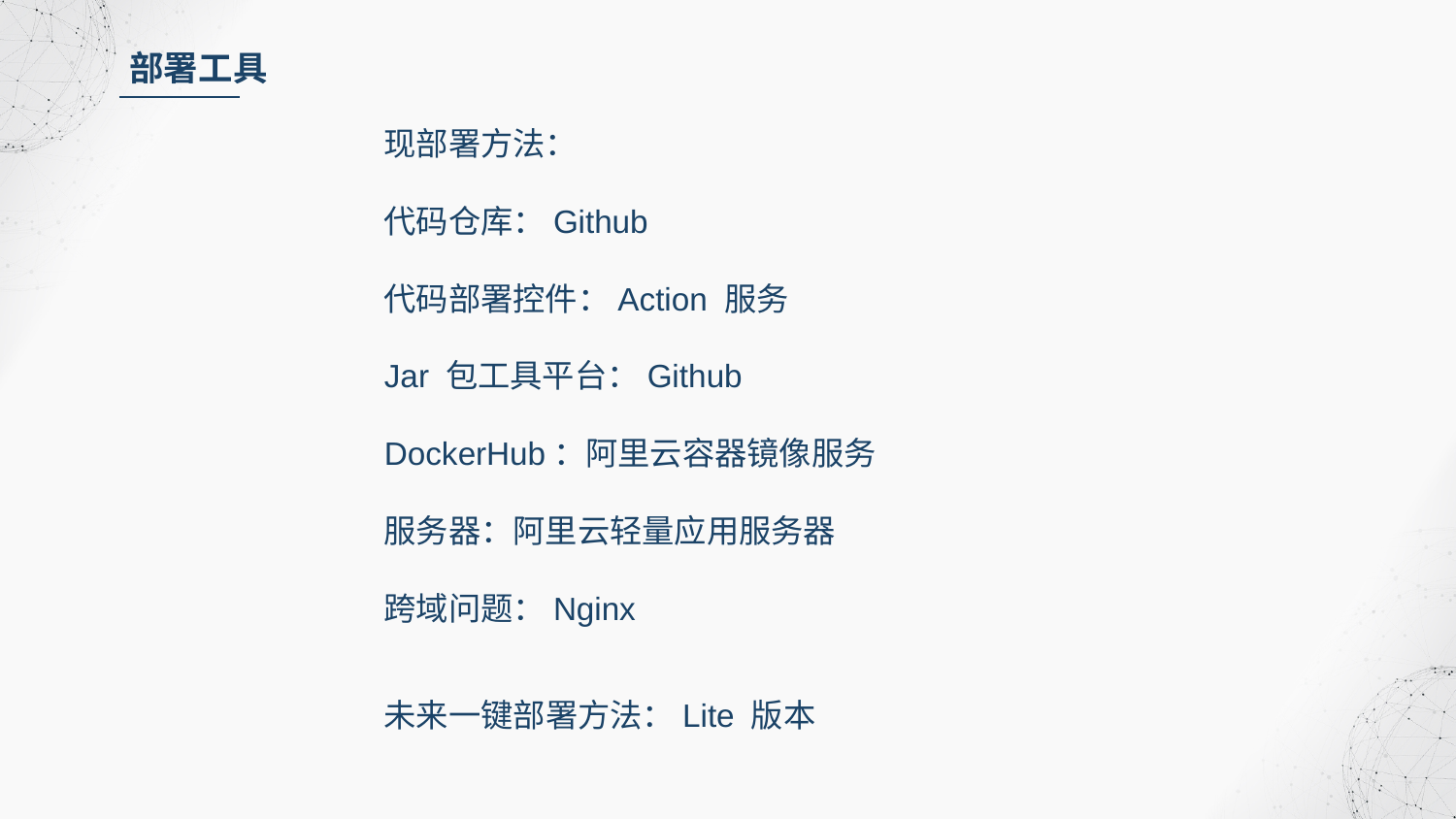

部署工具
现部署方法：

代码仓库：Github

代码部署控件：Action 服务

Jar 包工具平台：Github

DockerHub：阿里云容器镜像服务

服务器：阿里云轻量应用服务器

跨域问题：Nginx

未来一键部署方法：Lite 版本